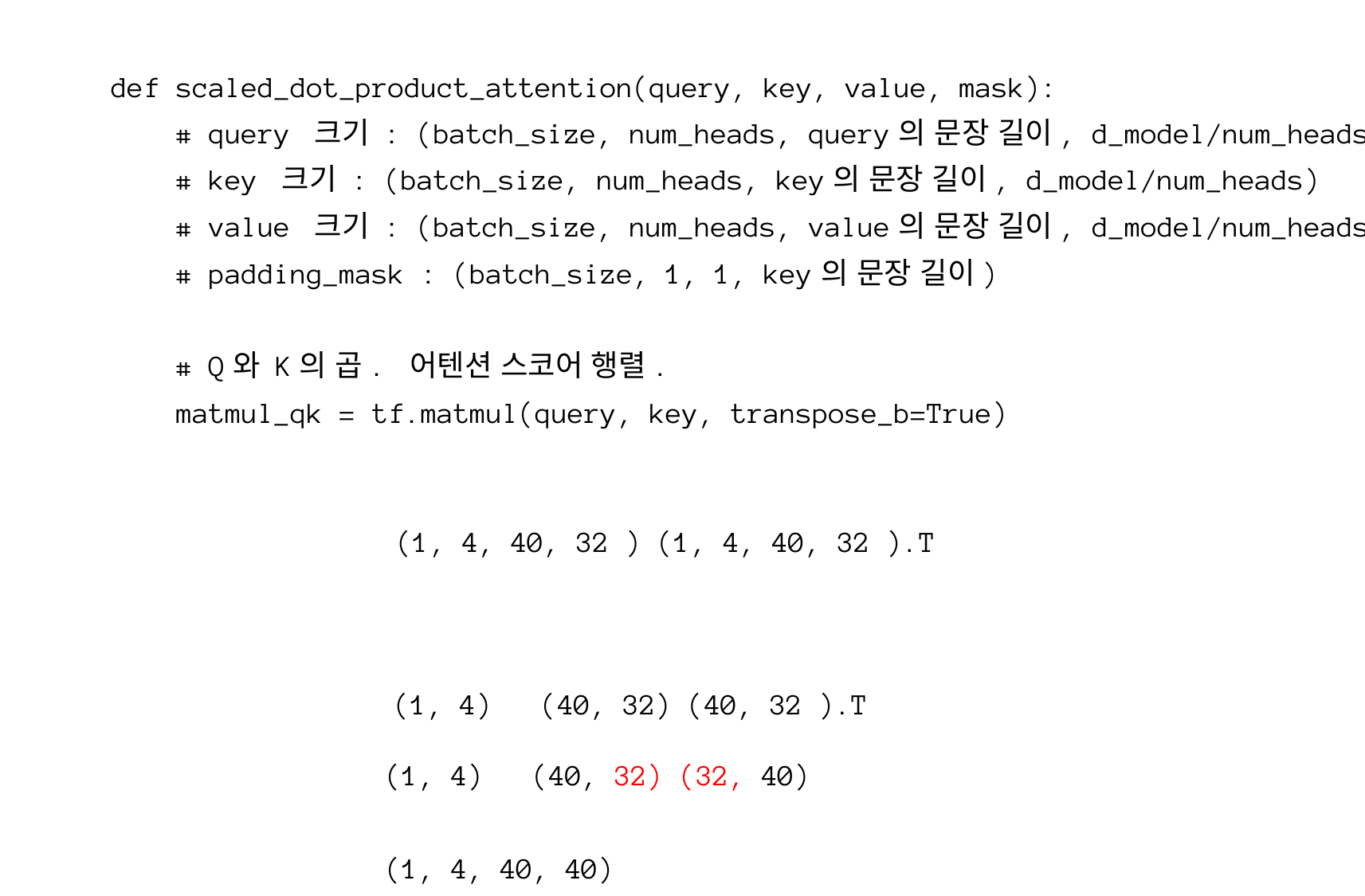

def scaled_dot_product_attention(query, key, value, mask):
    # query 크기 : (batch_size, num_heads, query의 문장 길이, d_model/num_heads)
    # key 크기 : (batch_size, num_heads, key의 문장 길이, d_model/num_heads)
    # value 크기 : (batch_size, num_heads, value의 문장 길이, d_model/num_heads)
    # padding_mask : (batch_size, 1, 1, key의 문장 길이)

    # Q와 K의 곱. 어텐션 스코어 행렬.
    matmul_qk = tf.matmul(query, key, transpose_b=True)
(1, 4, 40, 32 ) (1, 4, 40, 32 ).T
(1, 4)   (40, 32) (40, 32 ).T
(1, 4)   (40, 32) (32, 40)

(1, 4, 40, 40)